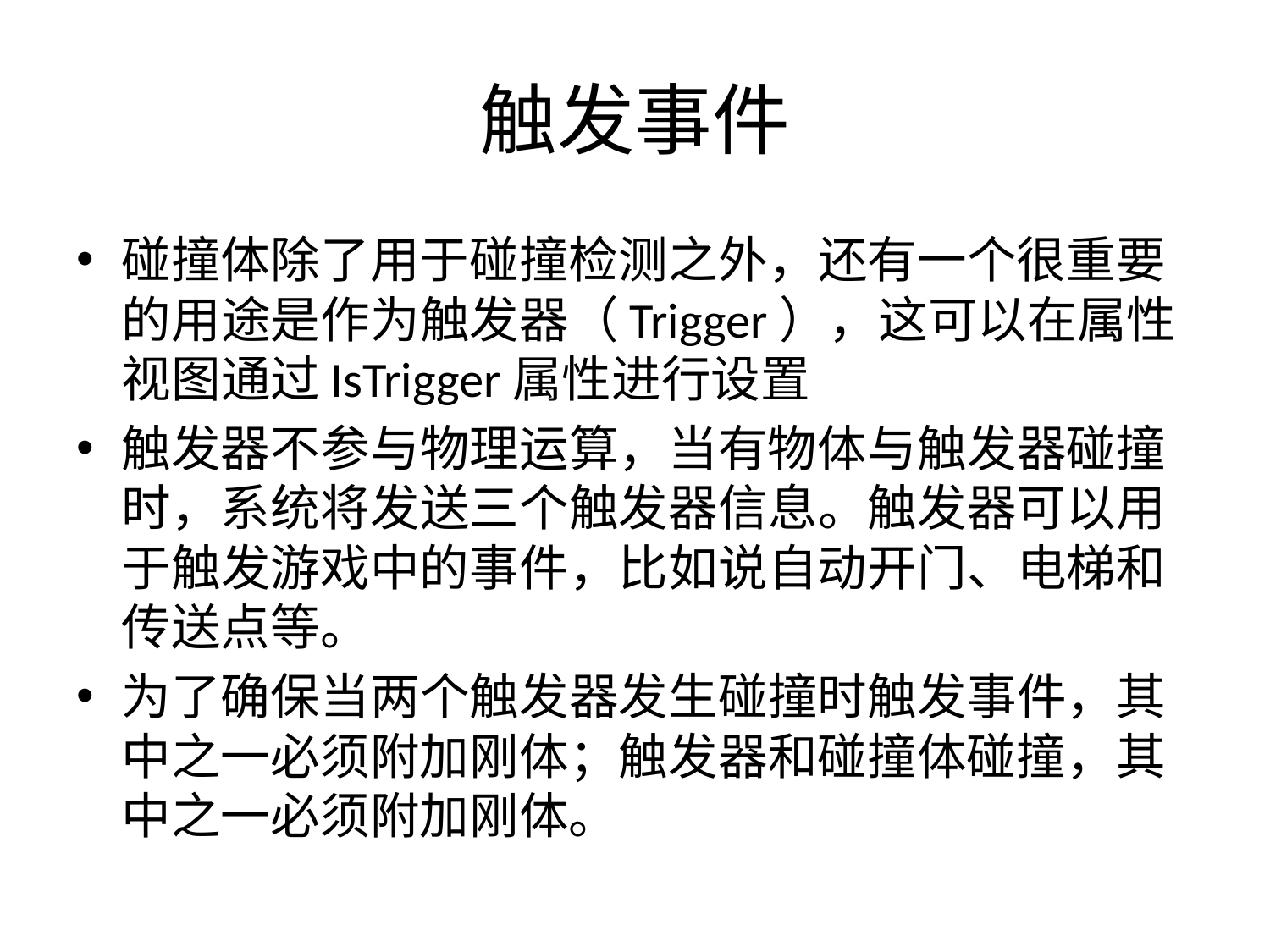

# 触发事件
碰撞体除了用于碰撞检测之外，还有一个很重要的用途是作为触发器（Trigger），这可以在属性视图通过IsTrigger属性进行设置
触发器不参与物理运算，当有物体与触发器碰撞时，系统将发送三个触发器信息。触发器可以用于触发游戏中的事件，比如说自动开门、电梯和传送点等。
为了确保当两个触发器发生碰撞时触发事件，其中之一必须附加刚体；触发器和碰撞体碰撞，其中之一必须附加刚体。